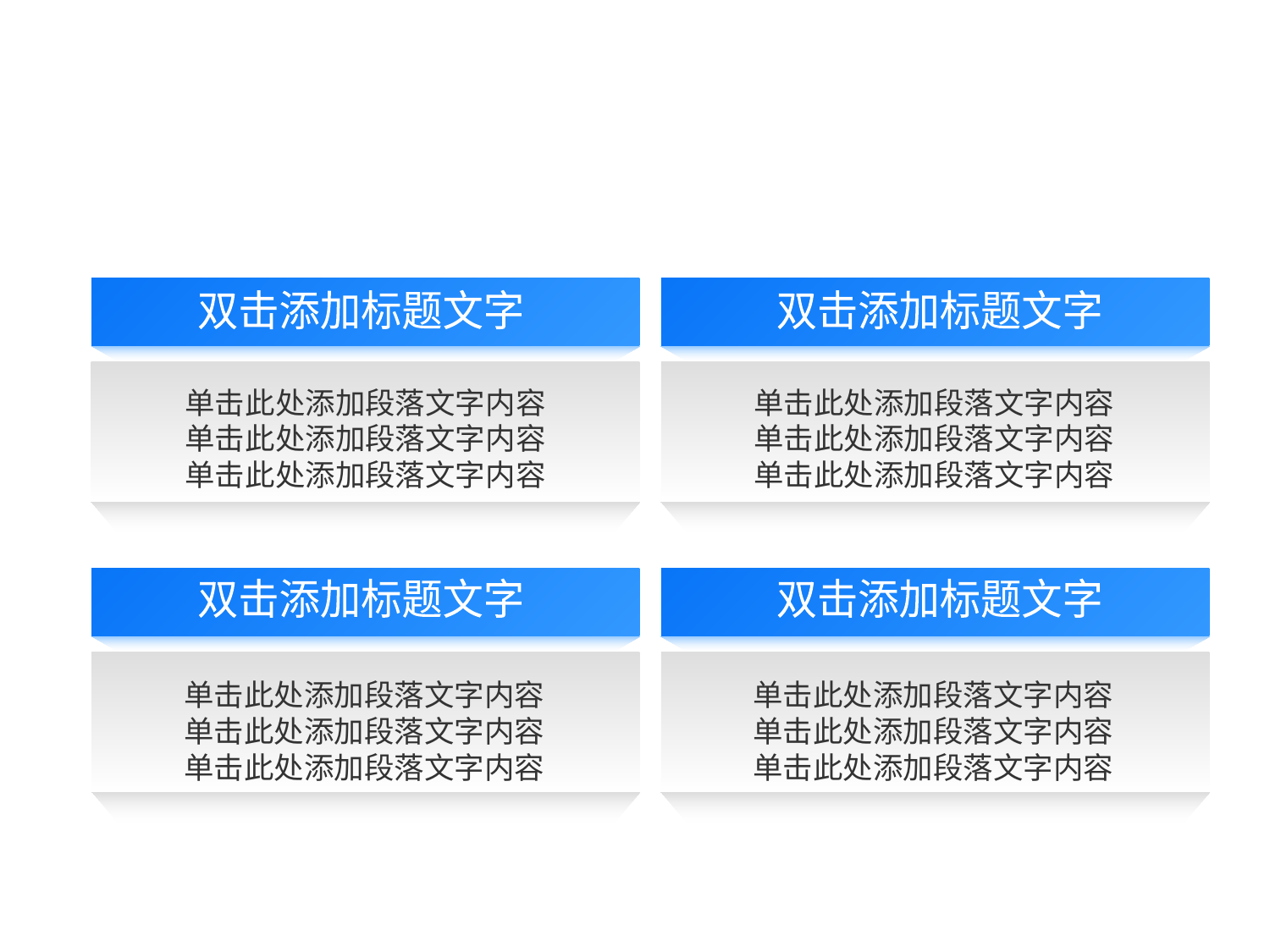

单击增加标题内容

双击添加标题文字

单击此处添加段落文字内容
单击此处添加段落文字内容
单击此处添加段落文字内容

双击添加标题文字

单击此处添加段落文字内容
单击此处添加段落文字内容
单击此处添加段落文字内容

双击添加标题文字

单击此处添加段落文字内容
单击此处添加段落文字内容
单击此处添加段落文字内容

双击添加标题文字

单击此处添加段落文字内容
单击此处添加段落文字内容
单击此处添加段落文字内容